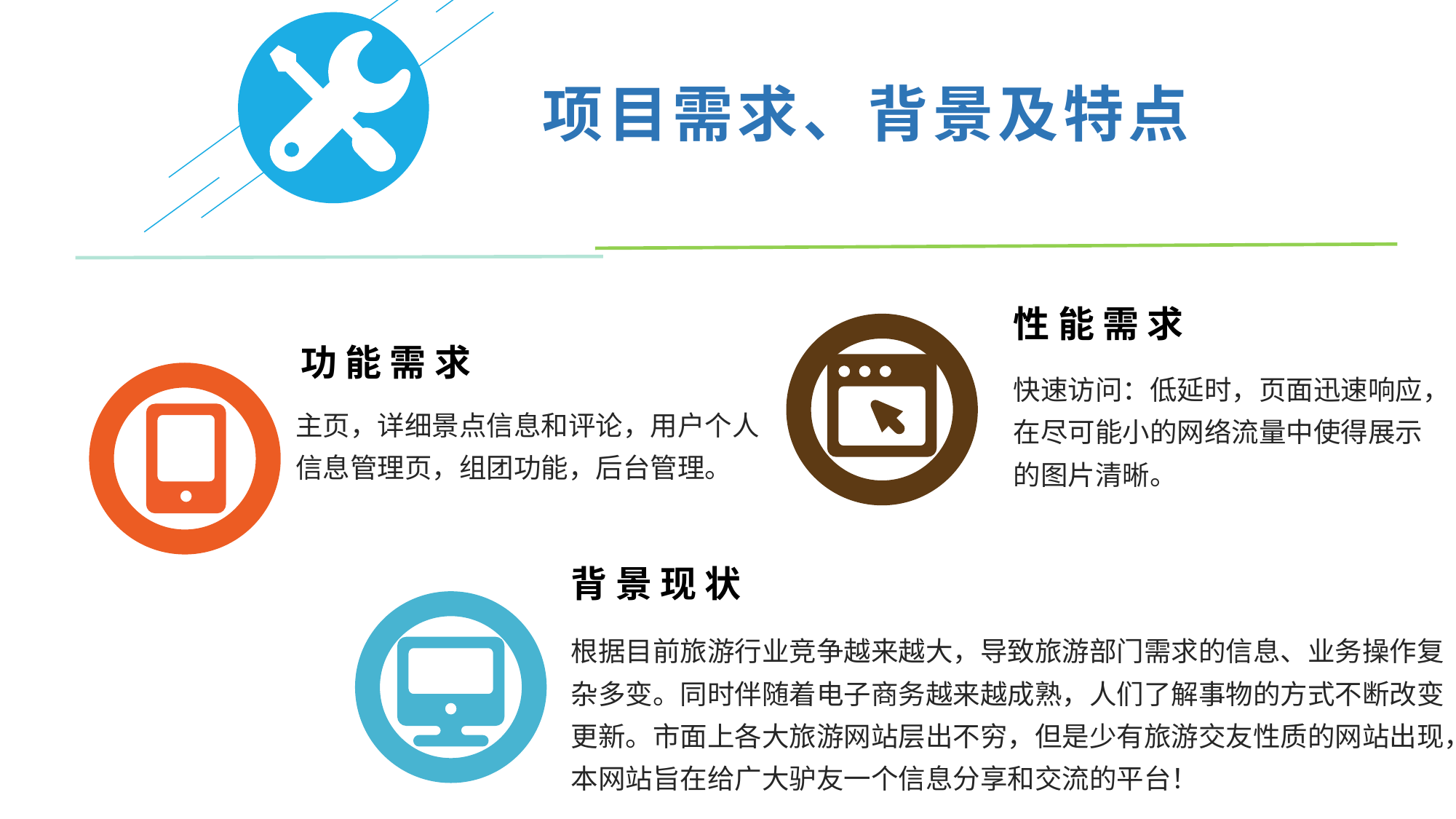

项目需求、背景及特点

性 能 需 求

功 能 需 求
快速访问：低延时，页面迅速响应，在尽可能小的网络流量中使得展示的图片清晰。

主页，详细景点信息和评论，用户个人信息管理页，组团功能，后台管理。

背 景 现 状

根据目前旅游行业竞争越来越大，导致旅游部门需求的信息、业务操作复杂多变。同时伴随着电子商务越来越成熟，人们了解事物的方式不断改变更新。市面上各大旅游网站层出不穷，但是少有旅游交友性质的网站出现，本网站旨在给广大驴友一个信息分享和交流的平台！